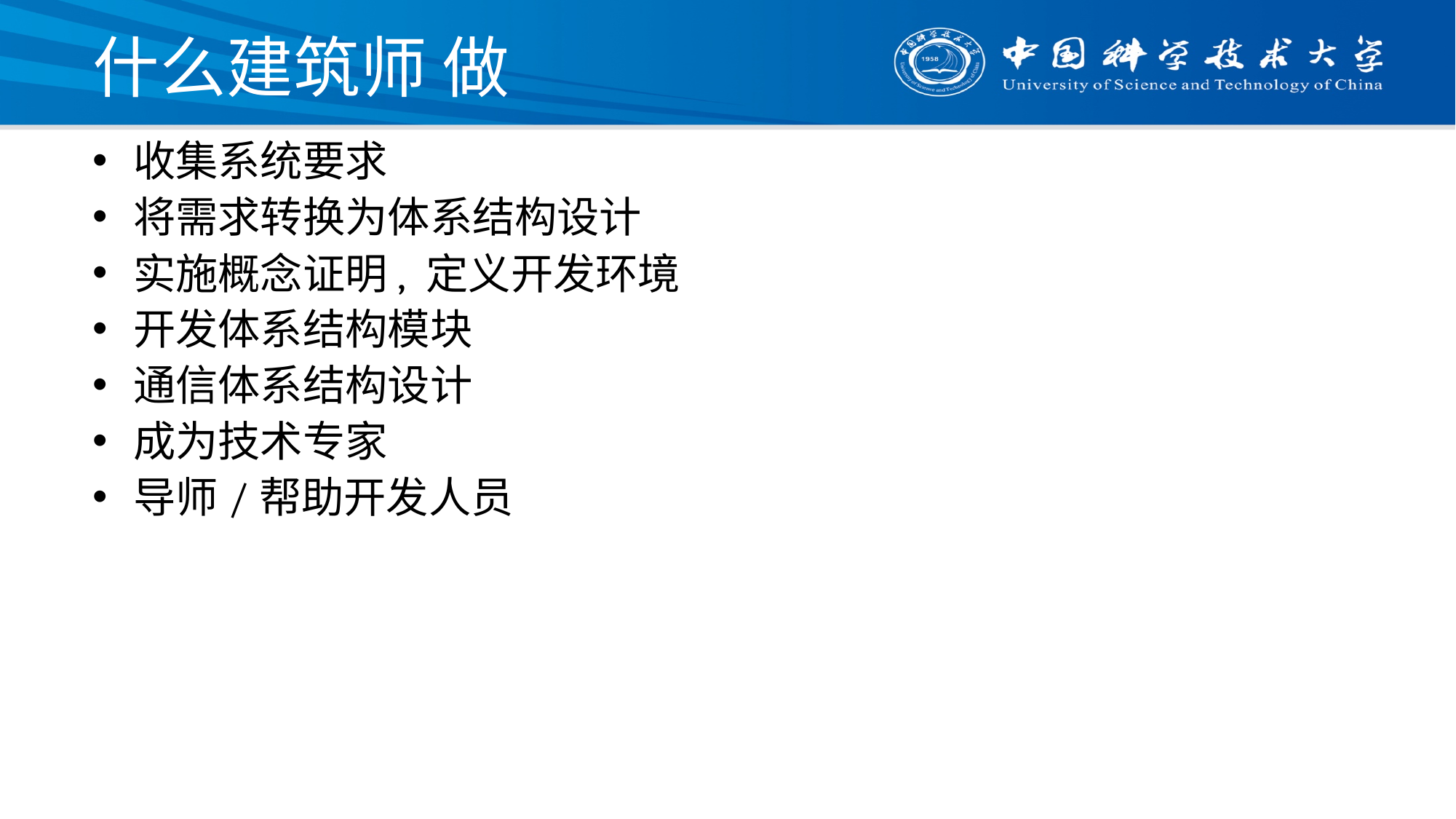

# 什么建筑师 做
收集系统要求
将需求转换为体系结构设计
实施概念证明, 定义开发环境
开发体系结构模块
通信体系结构设计
成为技术专家
导师/帮助开发人员